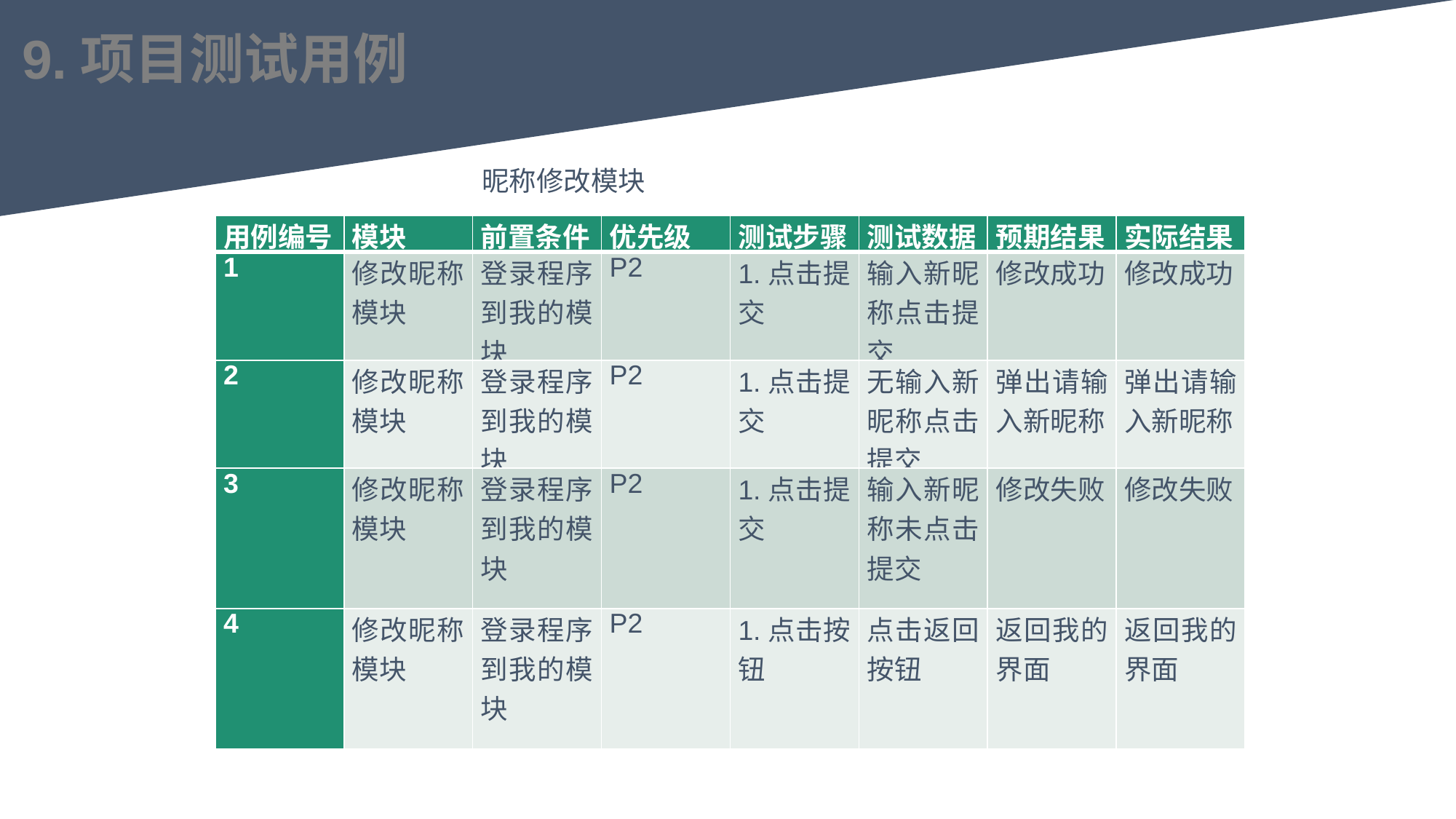

9.项目测试用例
昵称修改模块
| 用例编号 | 模块 | 前置条件 | 优先级 | 测试步骤 | 测试数据 | 预期结果 | 实际结果 |
| --- | --- | --- | --- | --- | --- | --- | --- |
| 1 | 修改昵称模块 | 登录程序到我的模块 | P2 | 1.点击提交 | 输入新昵称点击提交 | 修改成功 | 修改成功 |
| 2 | 修改昵称模块 | 登录程序到我的模块 | P2 | 1.点击提交 | 无输入新昵称点击提交 | 弹出请输入新昵称 | 弹出请输入新昵称 |
| 3 | 修改昵称模块 | 登录程序到我的模块 | P2 | 1.点击提交 | 输入新昵称未点击提交 | 修改失败 | 修改失败 |
| 4 | 修改昵称模块 | 登录程序到我的模块 | P2 | 1.点击按钮 | 点击返回按钮 | 返回我的界面 | 返回我的界面 |